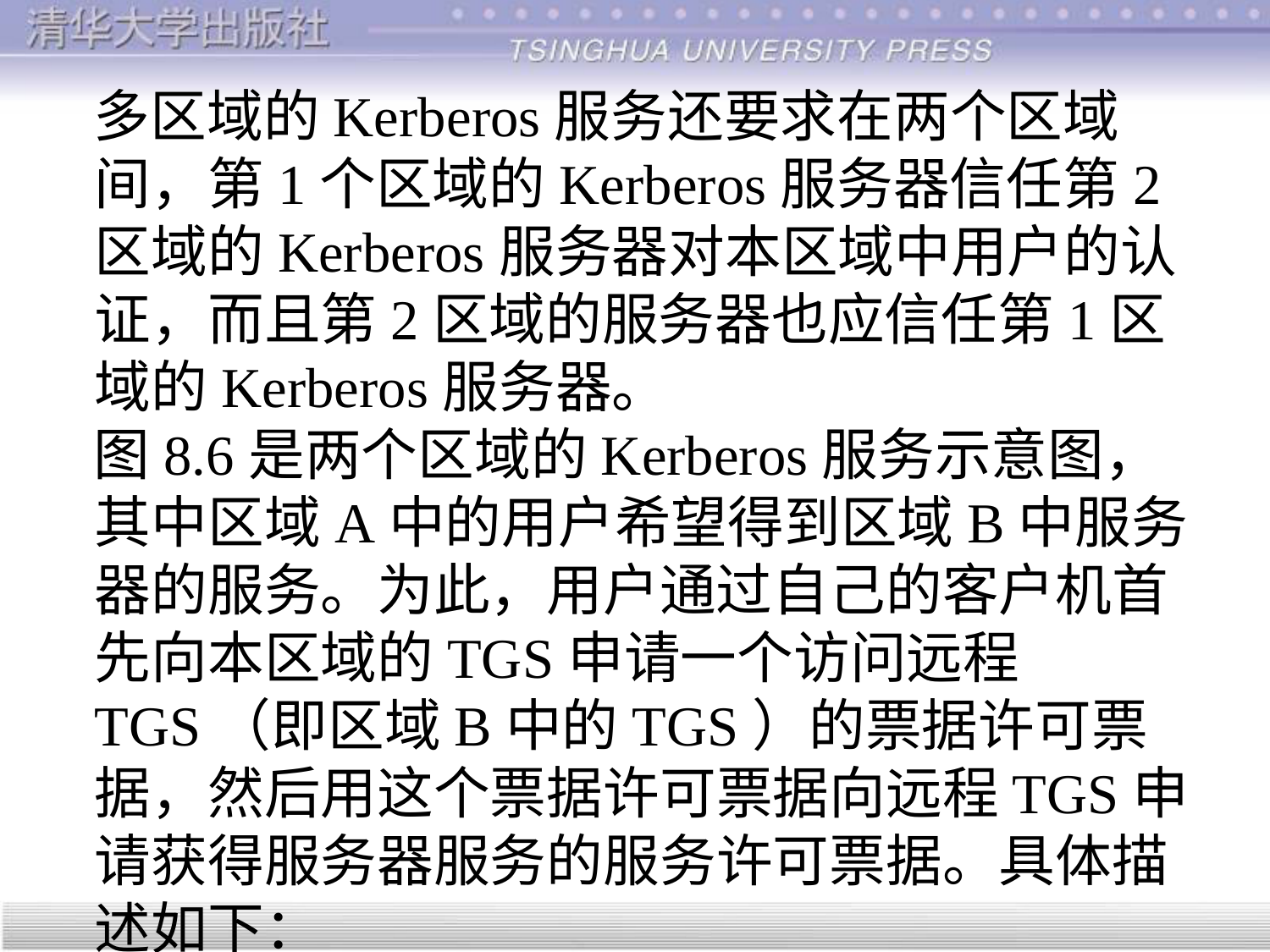

多区域的Kerberos服务还要求在两个区域间，第1个区域的Kerberos服务器信任第2区域的Kerberos服务器对本区域中用户的认证，而且第2区域的服务器也应信任第1区域的Kerberos服务器。
图8.6是两个区域的Kerberos服务示意图，其中区域A中的用户希望得到区域B中服务器的服务。为此，用户通过自己的客户机首先向本区域的TGS申请一个访问远程TGS（即区域B中的TGS）的票据许可票据，然后用这个票据许可票据向远程TGS申请获得服务器服务的服务许可票据。具体描述如下：